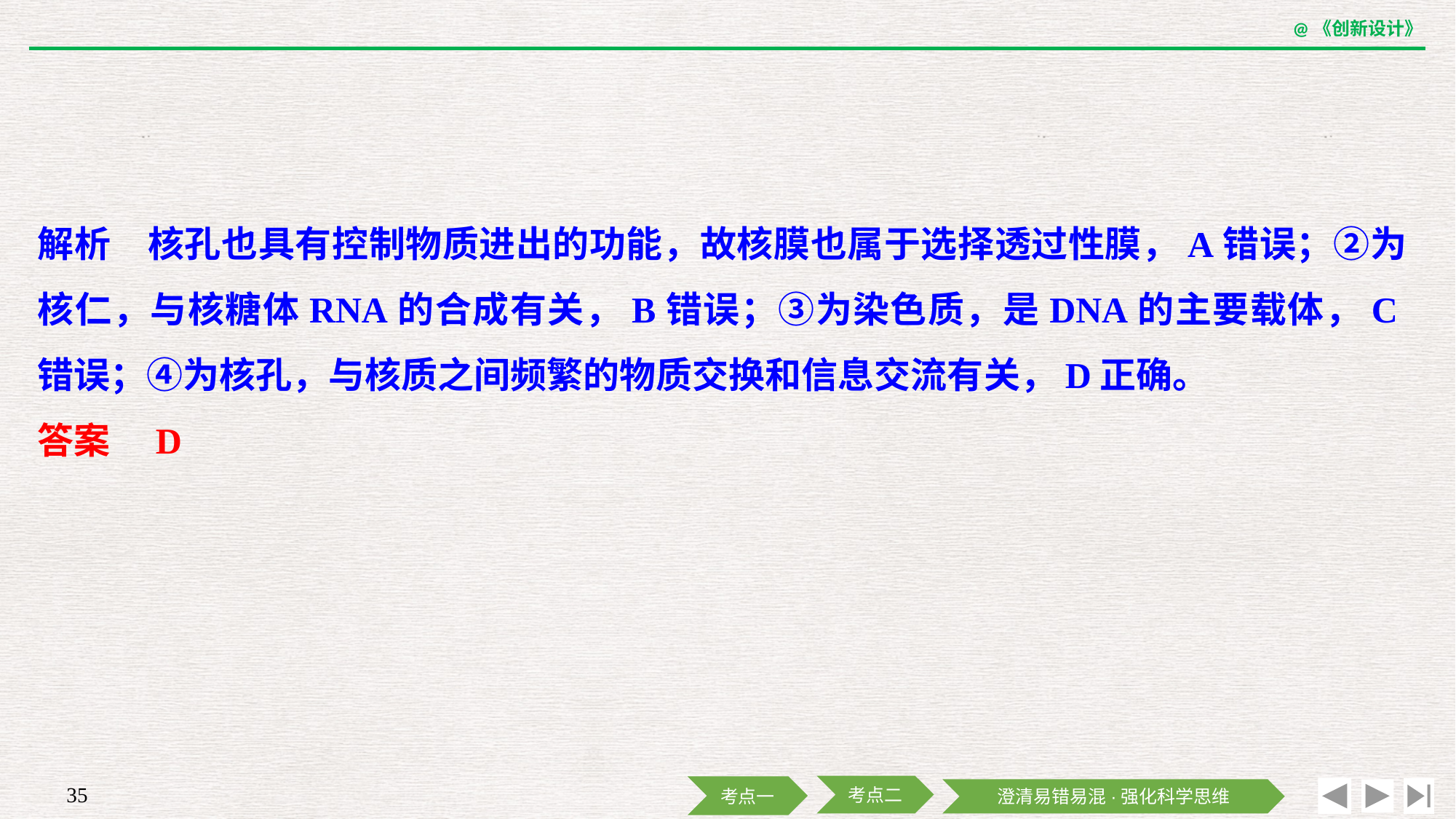

解析　核孔也具有控制物质进出的功能，故核膜也属于选择透过性膜，A错误；②为核仁，与核糖体RNA的合成有关，B错误；③为染色质，是DNA的主要载体，C错误；④为核孔，与核质之间频繁的物质交换和信息交流有关，D正确。
答案　D